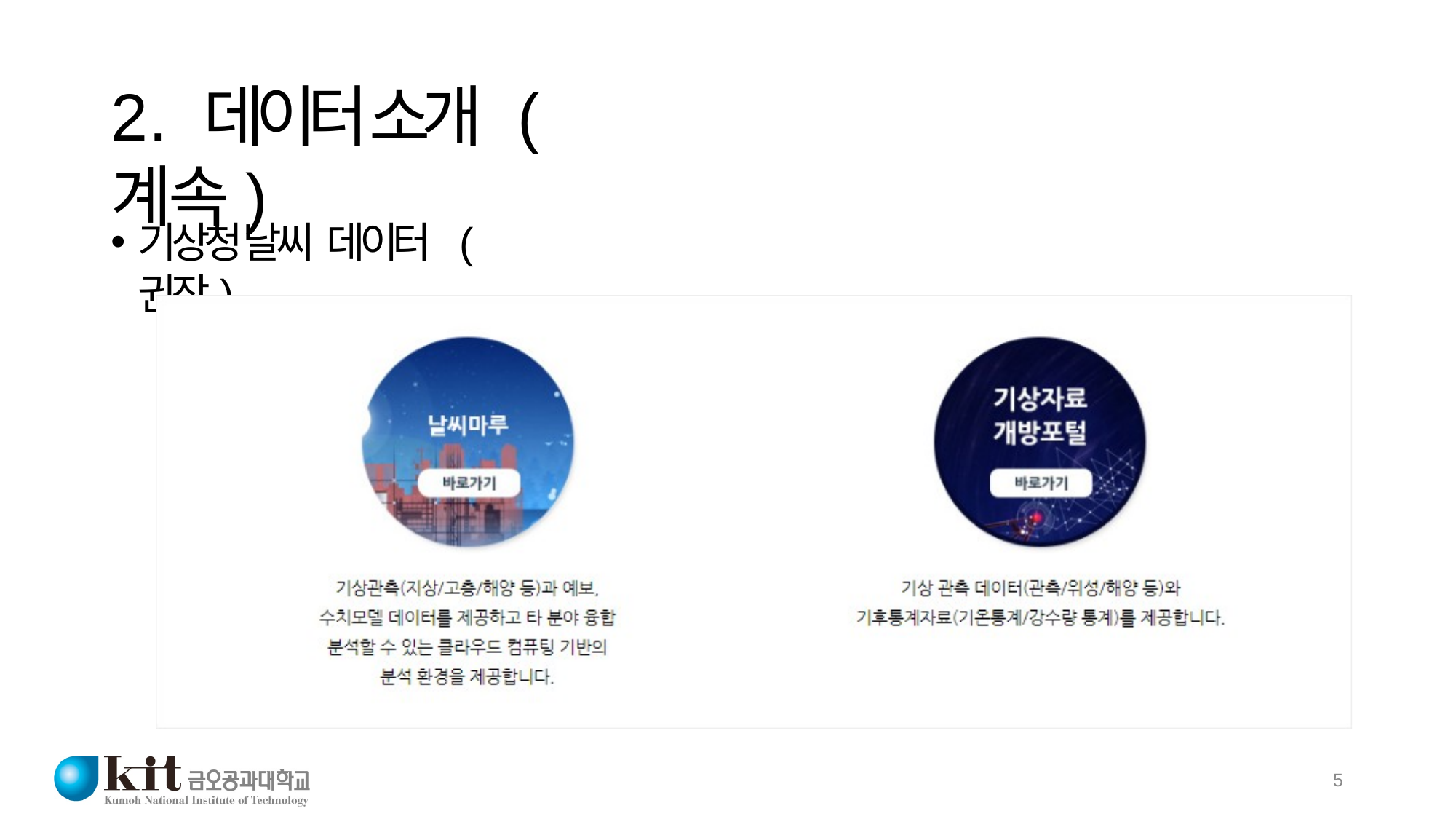

# 2. 데이터 소개 (계속)
기상청 날씨 데이터  (권장)

5